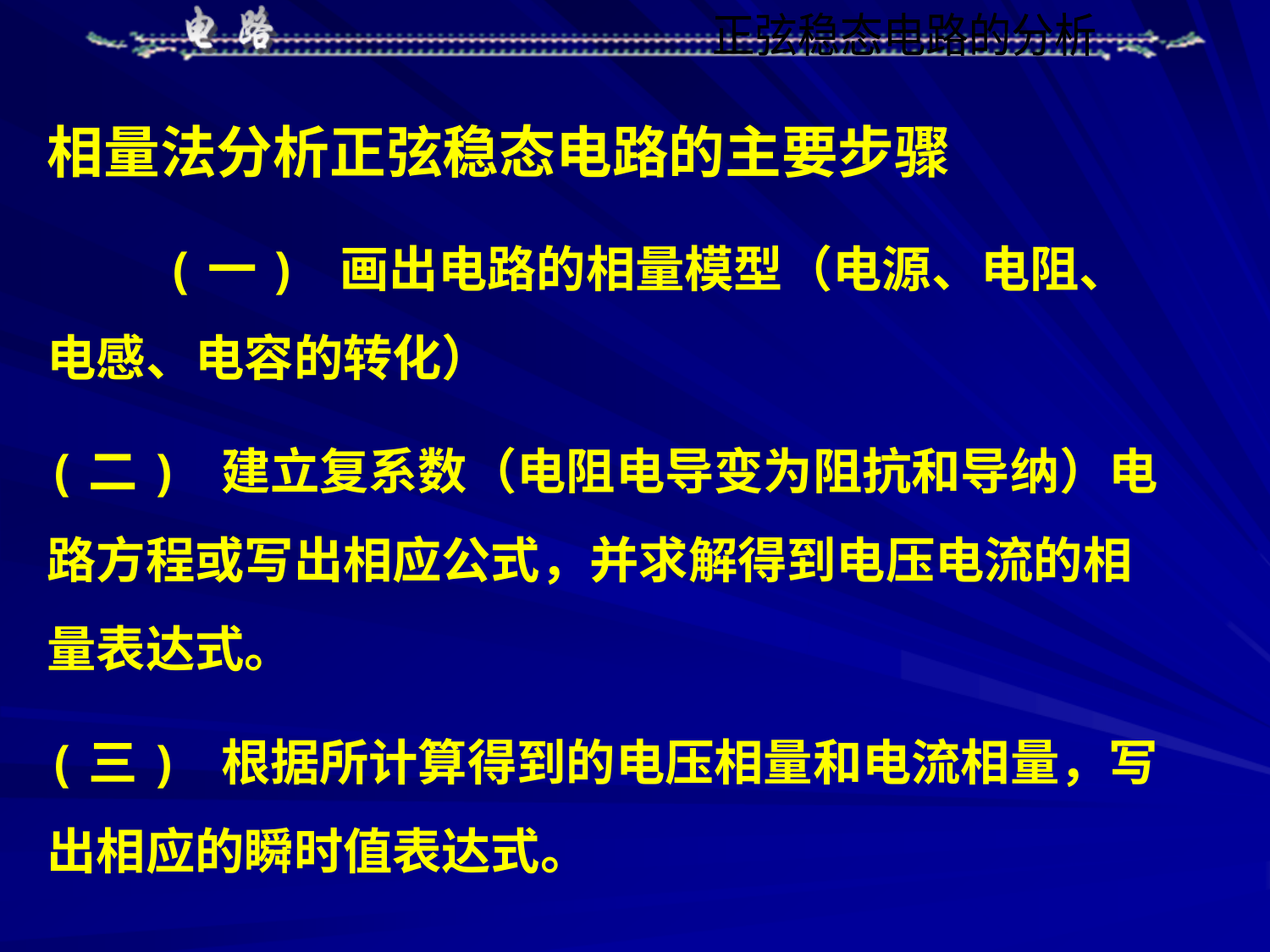

相量法分析正弦稳态电路的主要步骤
    (一) 画出电路的相量模型（电源、电阻、电感、电容的转化）
(二) 建立复系数（电阻电导变为阻抗和导纳）电路方程或写出相应公式，并求解得到电压电流的相量表达式。
(三) 根据所计算得到的电压相量和电流相量，写出相应的瞬时值表达式。